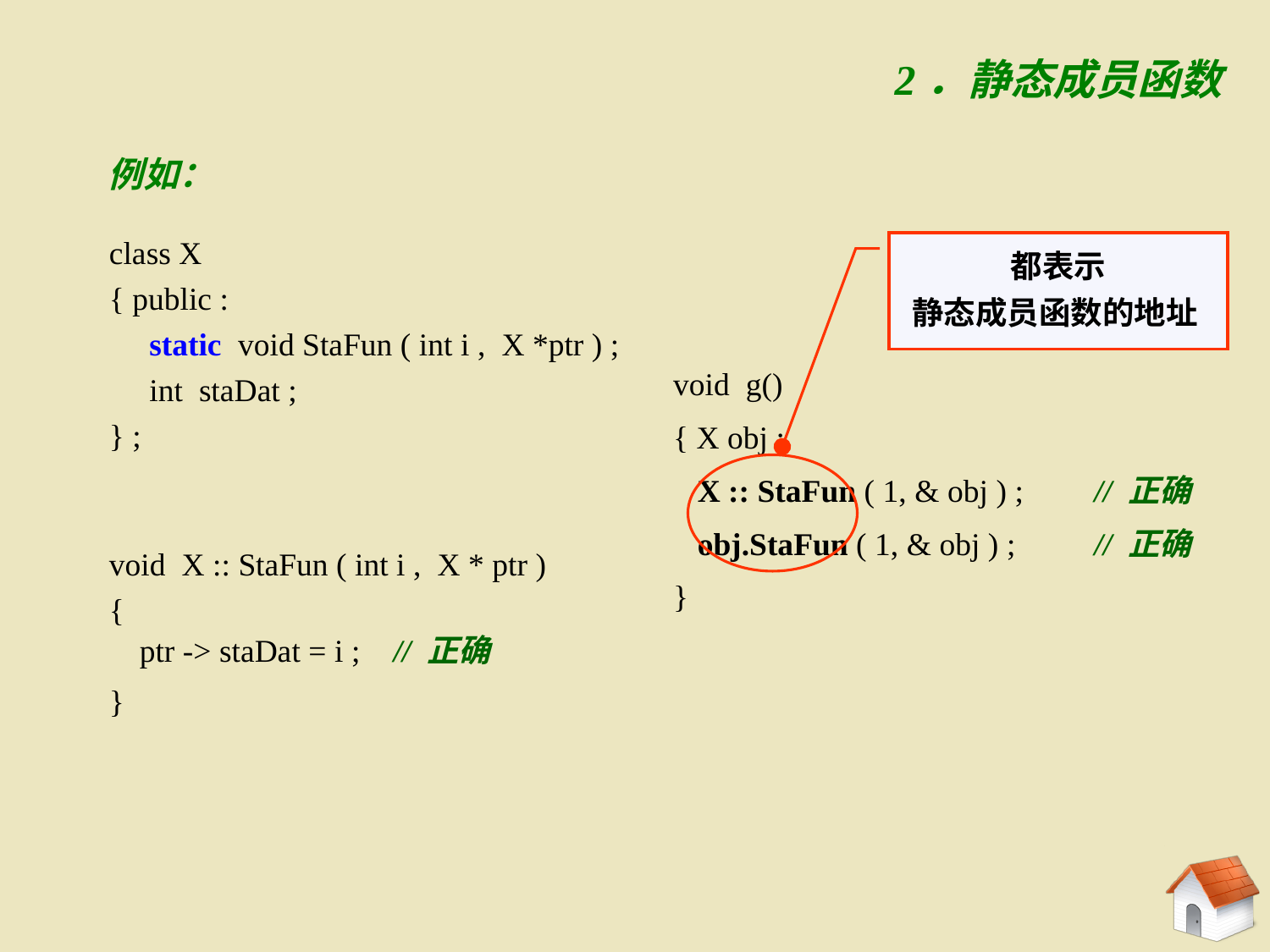

# 6.3.2  静态成员
2．静态成员函数
例如：
class X
{ public :
     static  void StaFun ( int i ,  X *ptr ) ;
     int  staDat ;
} ;
都表示
静态成员函数的地址
void  g()
{ X obj ;
   X :: StaFun ( 1, & obj ) ;	     // 正确
   obj.StaFun ( 1, & obj ) ;	     // 正确
}

void  X :: StaFun ( int i ,  X * ptr )
{

}
ptr -> staDat = i ; 	// 正确